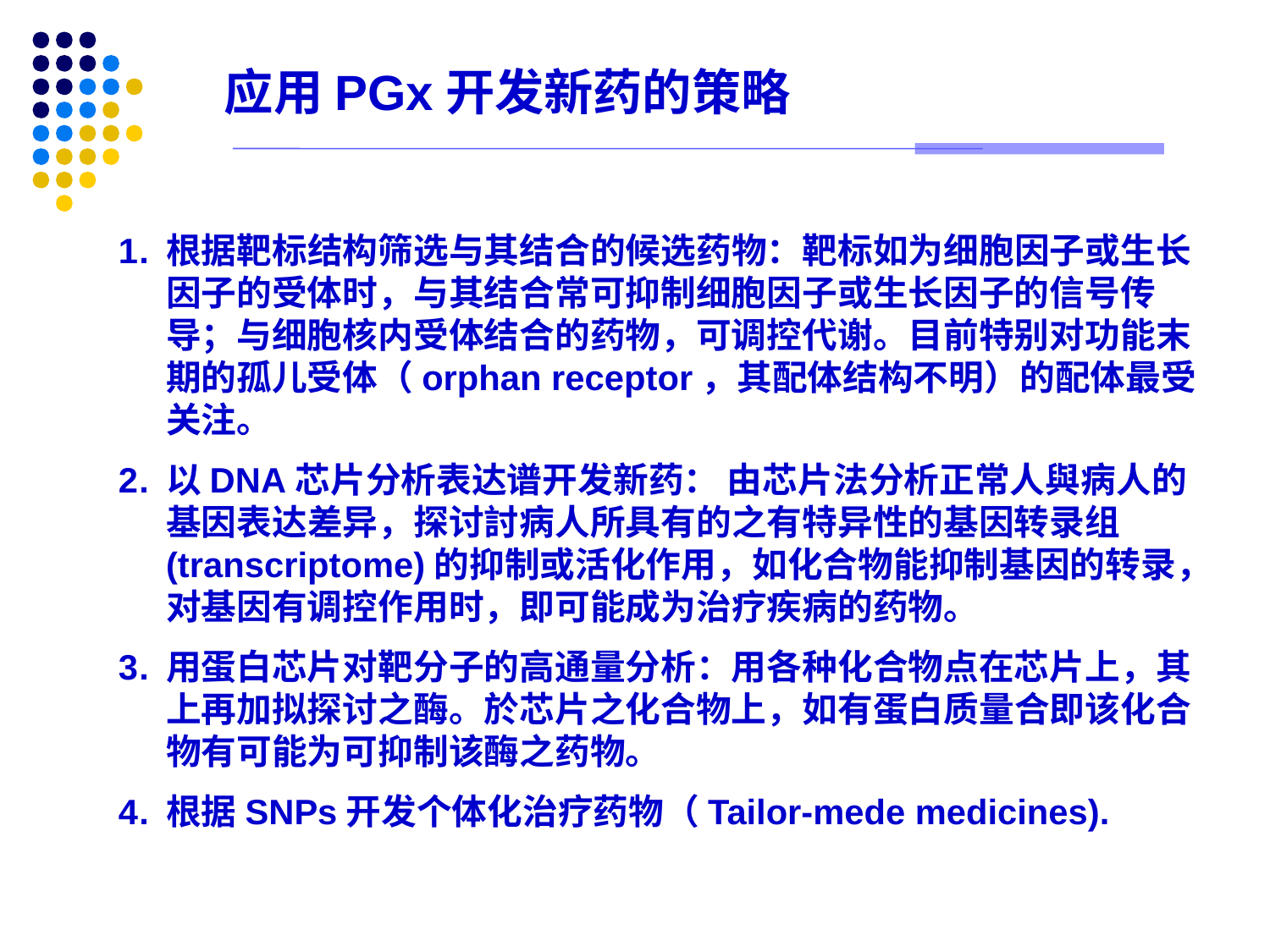

# 应用PGx开发新药的策略
根据靶标结构筛选与其结合的候选药物：靶标如为细胞因子或生长因子的受体时，与其结合常可抑制细胞因子或生长因子的信号传导；与细胞核内受体结合的药物，可调控代谢。目前特别对功能末期的孤儿受体（orphan receptor，其配体结构不明）的配体最受关注。
以DNA芯片分析表达谱开发新药： 由芯片法分析正常人與病人的基因表达差异，探讨討病人所具有的之有特异性的基因转录组(transcriptome)的抑制或活化作用，如化合物能抑制基因的转录，对基因有调控作用时，即可能成为治疗疾病的药物。
用蛋白芯片对靶分子的高通量分析：用各种化合物点在芯片上，其上再加拟探讨之酶。於芯片之化合物上，如有蛋白质量合即该化合物有可能为可抑制该酶之药物。
根据SNPs开发个体化治疗药物（Tailor-mede medicines).